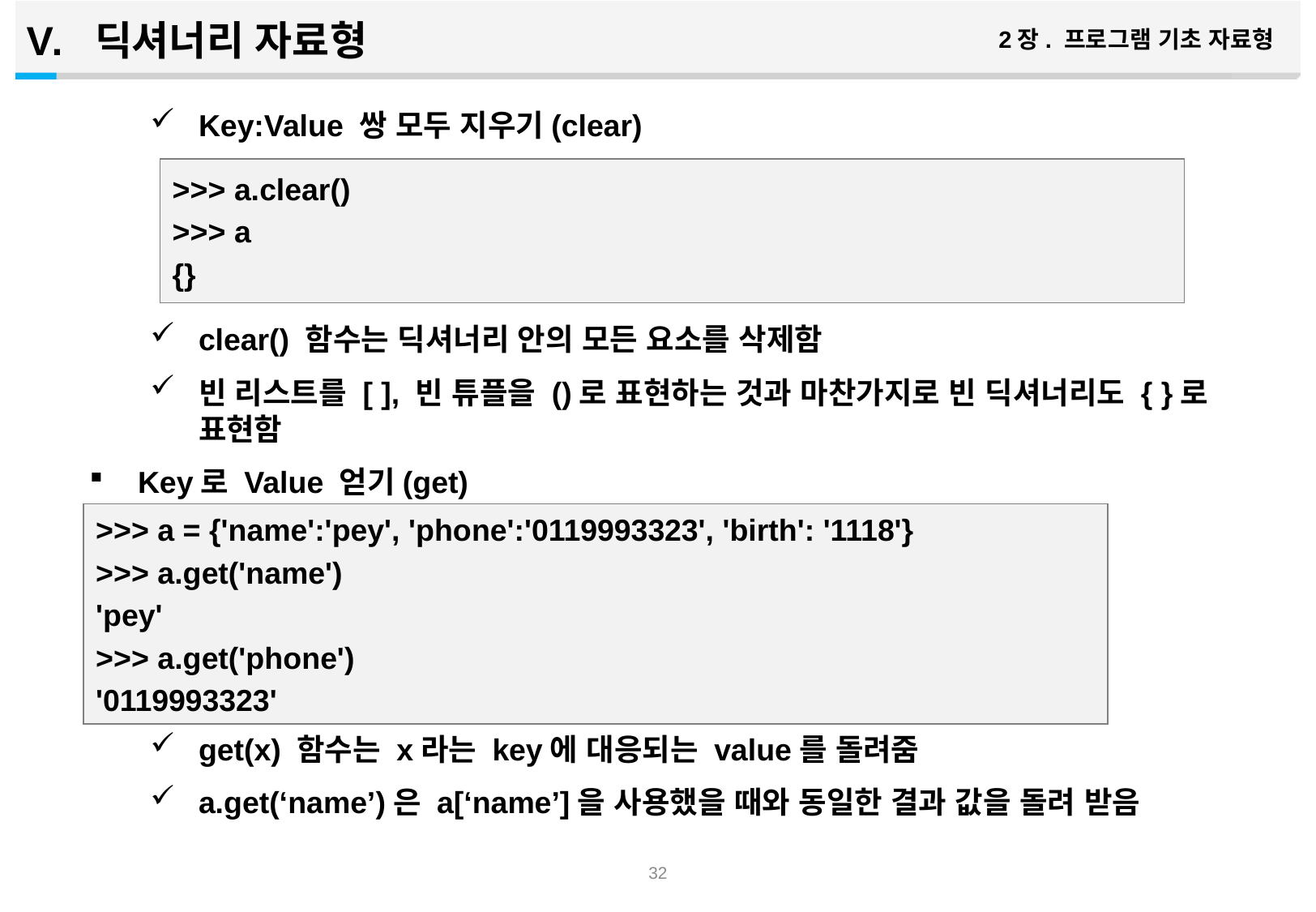

딕셔너리 자료형
2장. 프로그램 기초 자료형
Key:Value 쌍 모두 지우기(clear)

clear() 함수는 딕셔너리 안의 모든 요소를 삭제함
빈 리스트를 [ ], 빈 튜플을 ()로 표현하는 것과 마찬가지로 빈 딕셔너리도 { }로 표현함
Key로 Value 얻기(get)

get(x) 함수는 x라는 key에 대응되는 value를 돌려줌
a.get(‘name’)은 a[‘name’]을 사용했을 때와 동일한 결과 값을 돌려 받음
>>> a.clear()
>>> a
{}
>>> a = {'name':'pey', 'phone':'0119993323', 'birth': '1118'}
>>> a.get('name')
'pey'
>>> a.get('phone')
'0119993323'
32